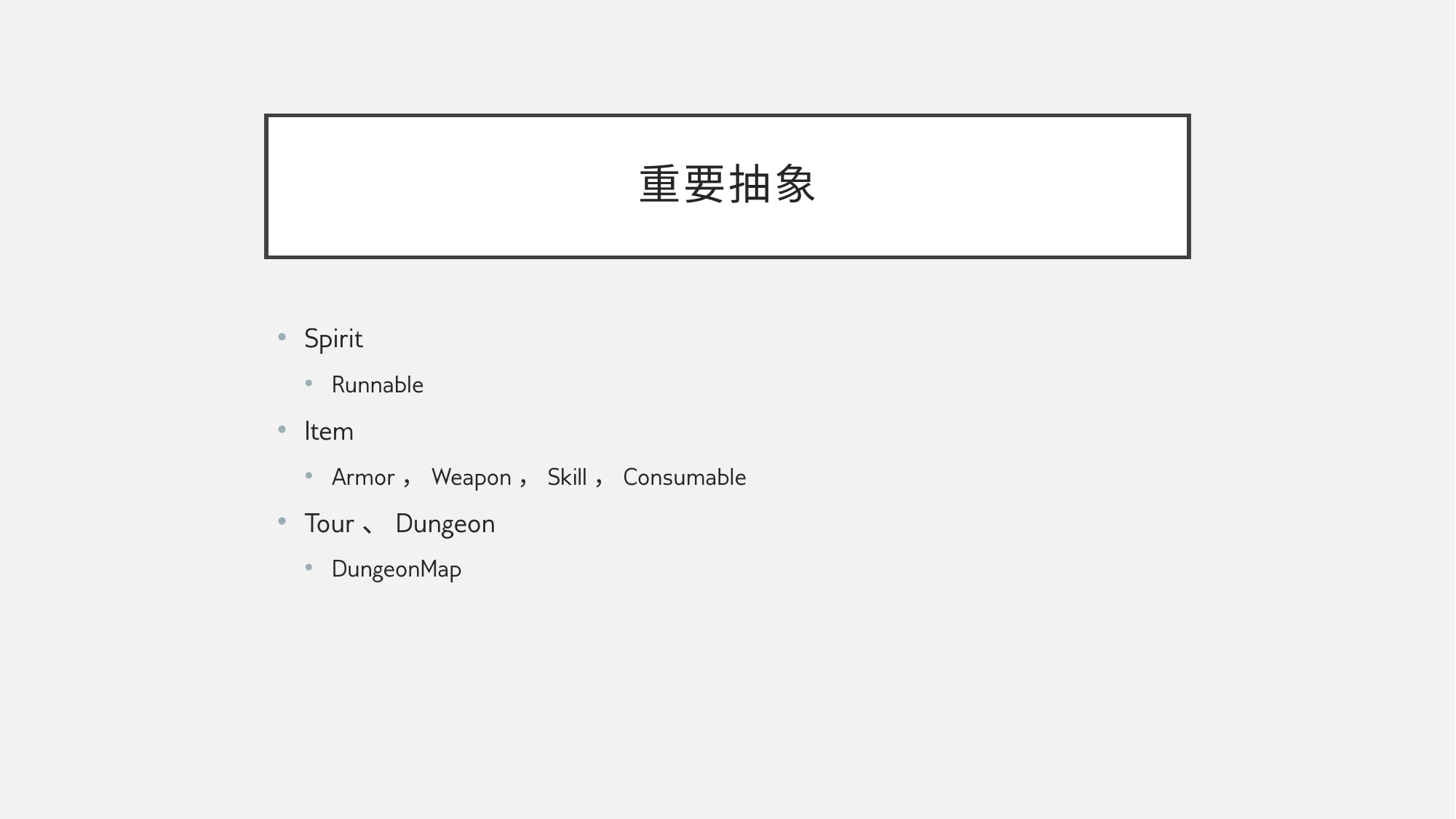

# 重要抽象
Spirit
Runnable
Item
Armor，Weapon，Skill，Consumable
Tour、Dungeon
DungeonMap